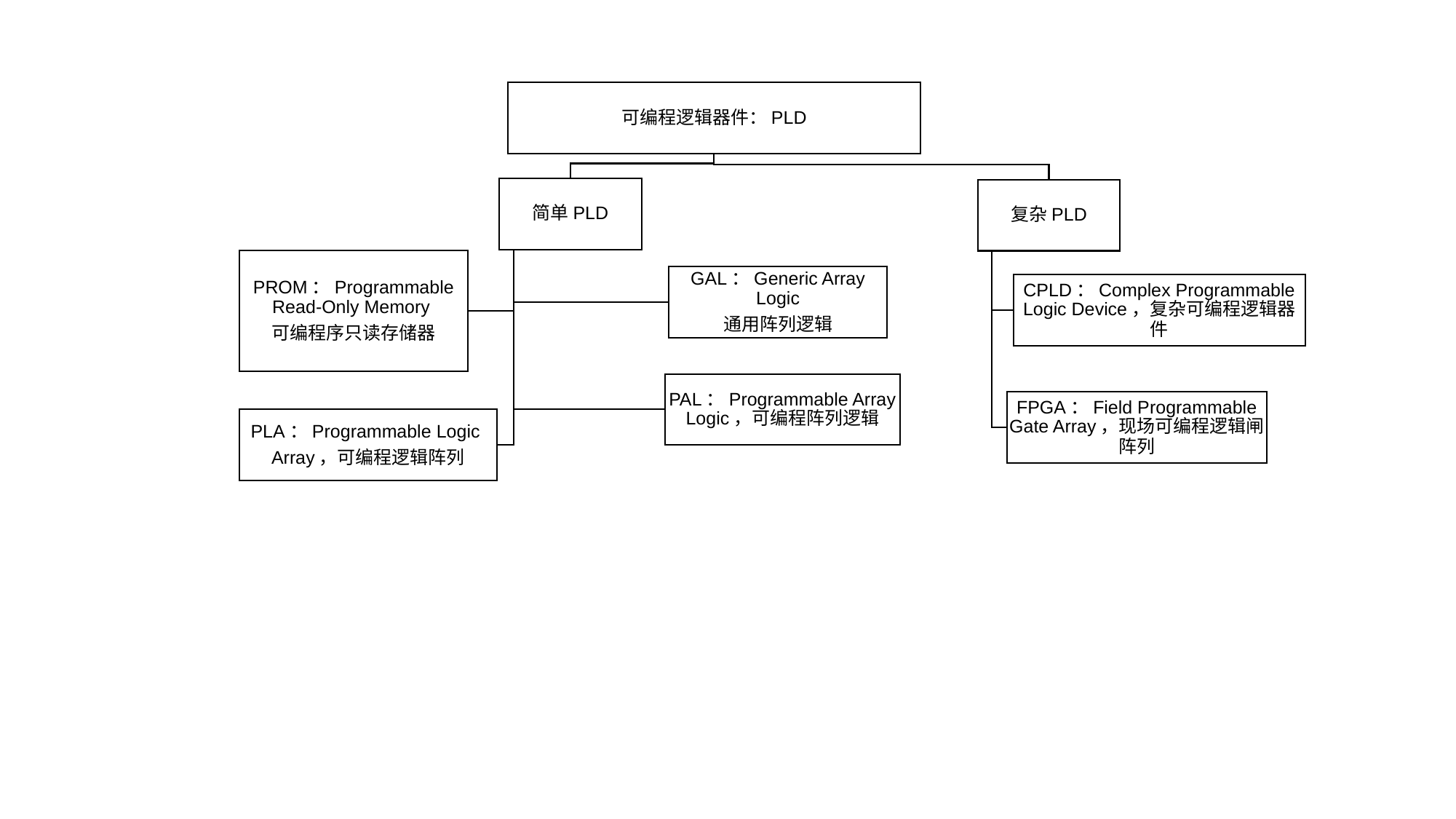

可编程逻辑器件：PLD
简单PLD
PROM：Programmable Read-Only Memory
可编程序只读存储器
PLA：Programmable Logic
Array，可编程逻辑阵列
PAL：Programmable Array Logic，可编程阵列逻辑
GAL：Generic Array Logic
通用阵列逻辑
复杂PLD
CPLD：Complex Programmable Logic Device，复杂可编程逻辑器件
FPGA：Field Programmable Gate Array，现场可编程逻辑闸阵列